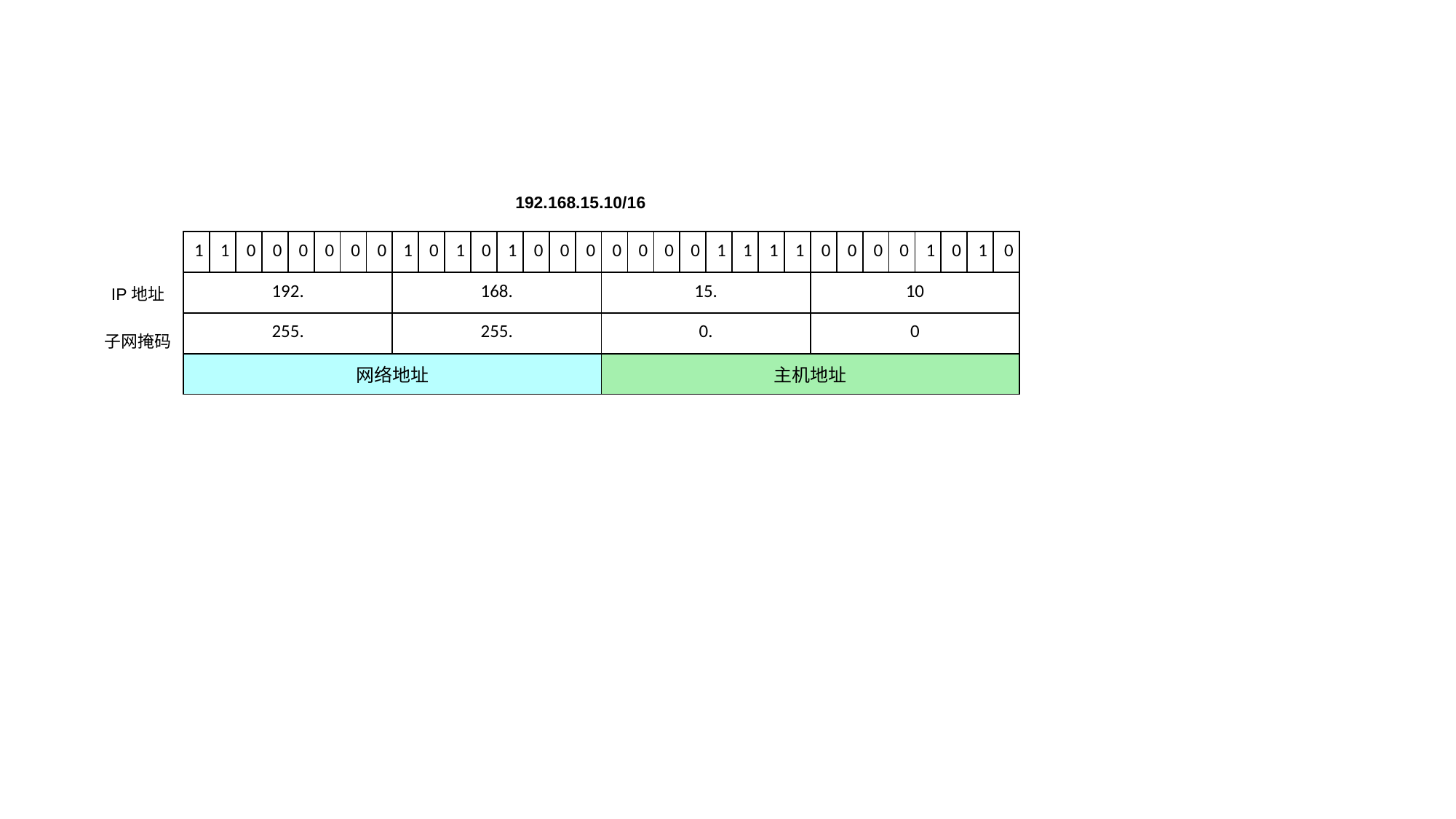

192.168.15.10/16
| 1 | 1 | 0 | 0 | 0 | 0 | 0 | 0 | 1 | 0 | 1 | 0 | 1 | 0 | 0 | 0 | 0 | 0 | 0 | 0 | 1 | 1 | 1 | 1 | 0 | 0 | 0 | 0 | 1 | 0 | 1 | 0 |
| --- | --- | --- | --- | --- | --- | --- | --- | --- | --- | --- | --- | --- | --- | --- | --- | --- | --- | --- | --- | --- | --- | --- | --- | --- | --- | --- | --- | --- | --- | --- | --- |
| 192. |  |  |  |  |  |  |  | 168. |  |  |  |  |  |  |  | 15. |  |  |  |  |  |  |  | 10 |  |  |  |  |  |  |  |
| 255. |  |  |  |  |  |  |  | 255. |  |  |  |  |  |  |  | 0. |  |  |  |  |  |  |  | 0 |  |  |  |  |  |  |  |
| 网络地址 |  |  |  |  |  |  |  |  |  |  |  |  |  |  |  | 主机地址 |  |  |  |  |  |  |  |  |  |  |  |  |  |  |  |
IP地址
子网掩码